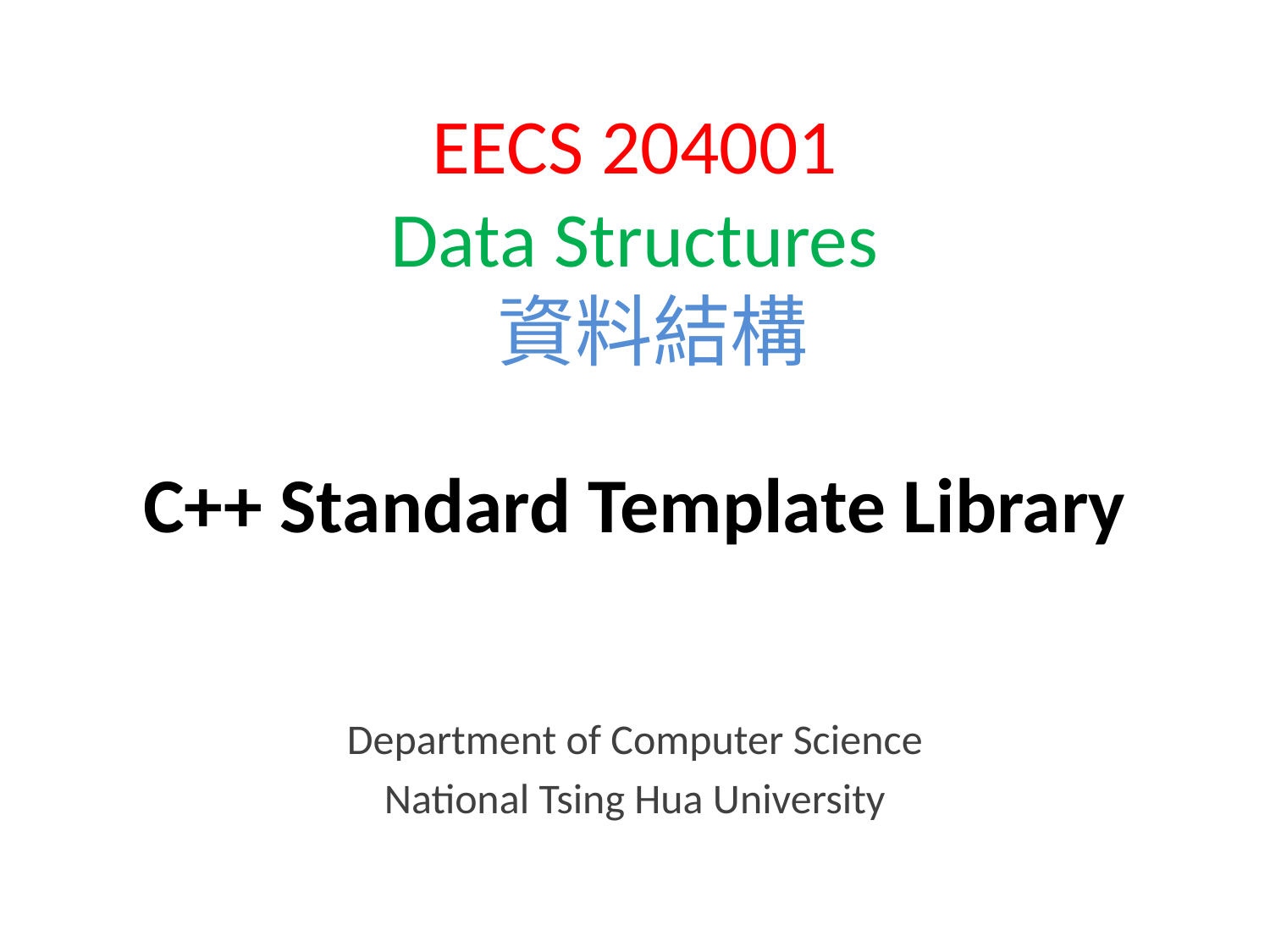

# EECS 204001 Data Structures 資料結構
C++ Standard Template Library
Department of Computer Science
National Tsing Hua University